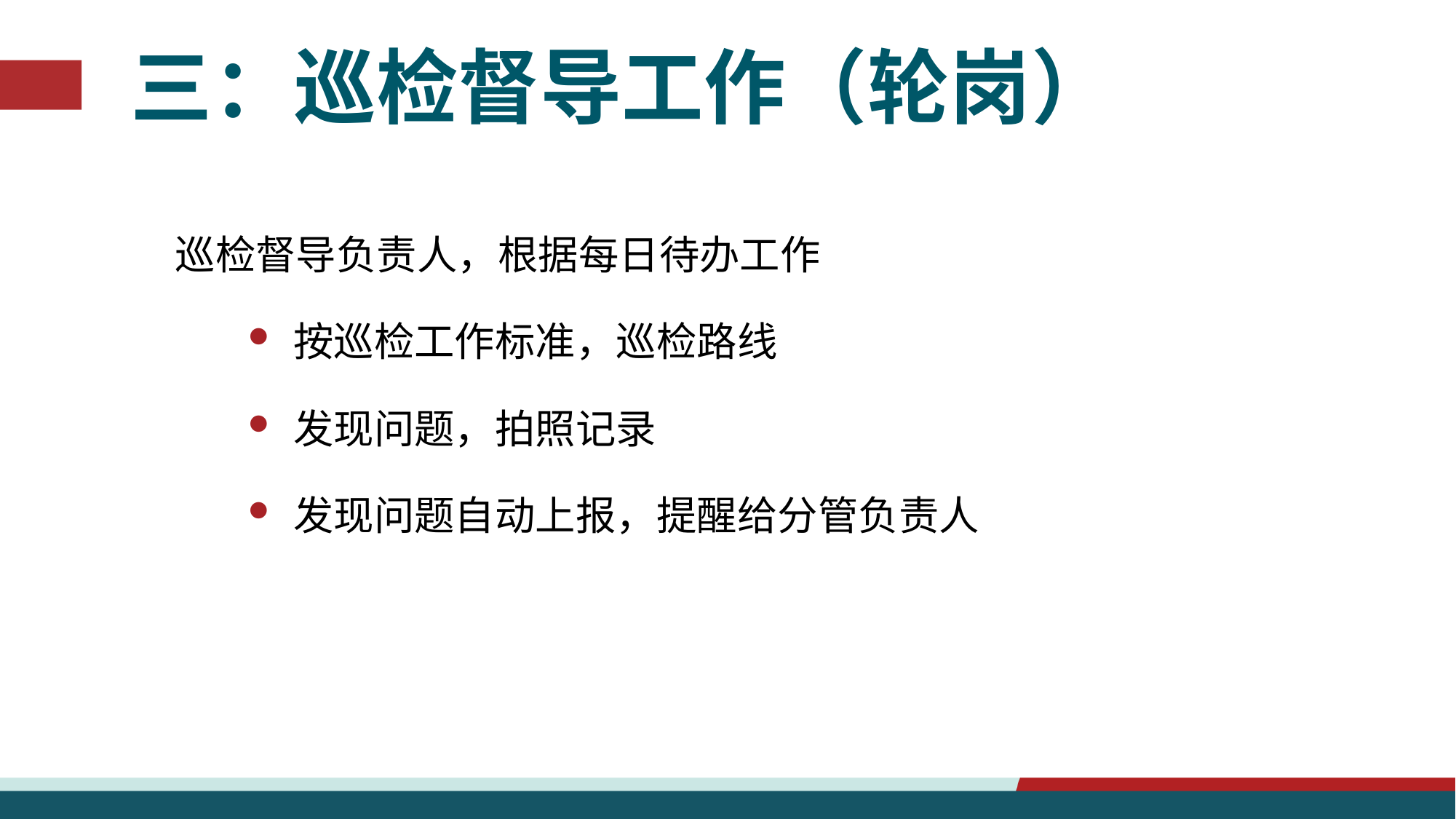

# 三：巡检督导工作（轮岗）

巡检督导负责人，根据每日待办工作
按巡检工作标准，巡检路线
发现问题，拍照记录
发现问题自动上报，提醒给分管负责人